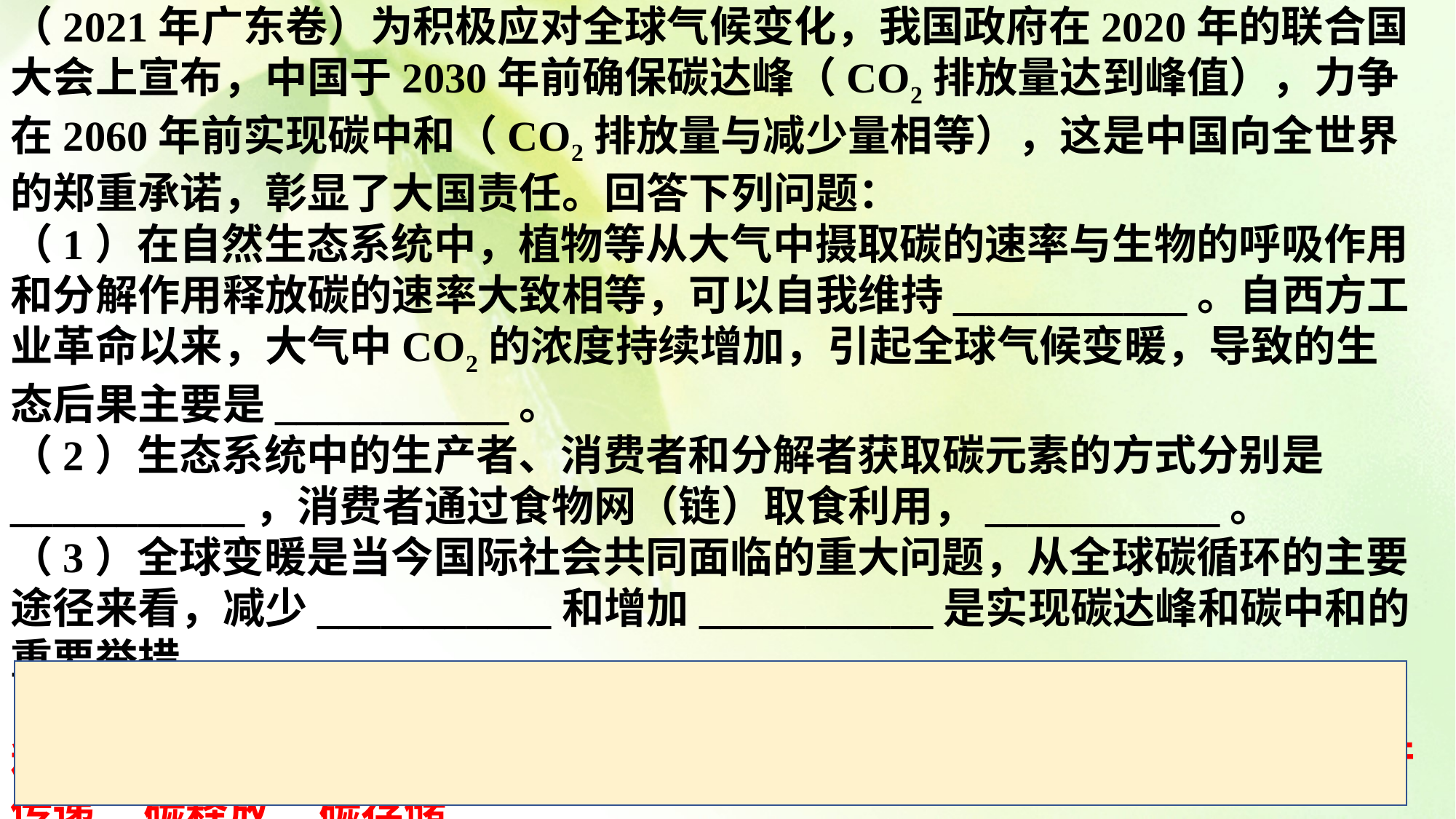

（2021年广东卷）为积极应对全球气候变化，我国政府在2020年的联合国大会上宣布，中国于2030年前确保碳达峰（CO2排放量达到峰值），力争在2060年前实现碳中和（CO2排放量与减少量相等），这是中国向全世界的郑重承诺，彰显了大国责任。回答下列问题：（1）在自然生态系统中，植物等从大气中摄取碳的速率与生物的呼吸作用和分解作用释放碳的速率大致相等，可以自我维持___________。自西方工业革命以来，大气中CO2的浓度持续增加，引起全球气候变暖，导致的生态后果主要是___________。（2）生态系统中的生产者、消费者和分解者获取碳元素的方式分别是___________，消费者通过食物网（链）取食利用，___________。（3）全球变暖是当今国际社会共同面临的重大问题，从全球碳循环的主要途径来看，减少___________和增加___________是实现碳达峰和碳中和的重要举措。【答案】     碳平衡     极地冰雪和高山冰川融化、海平面上升等     光合作用和化能合成作用、捕食、分解作用     从而将碳元素以含碳有机物的形式进行传递     碳释放     碳存储